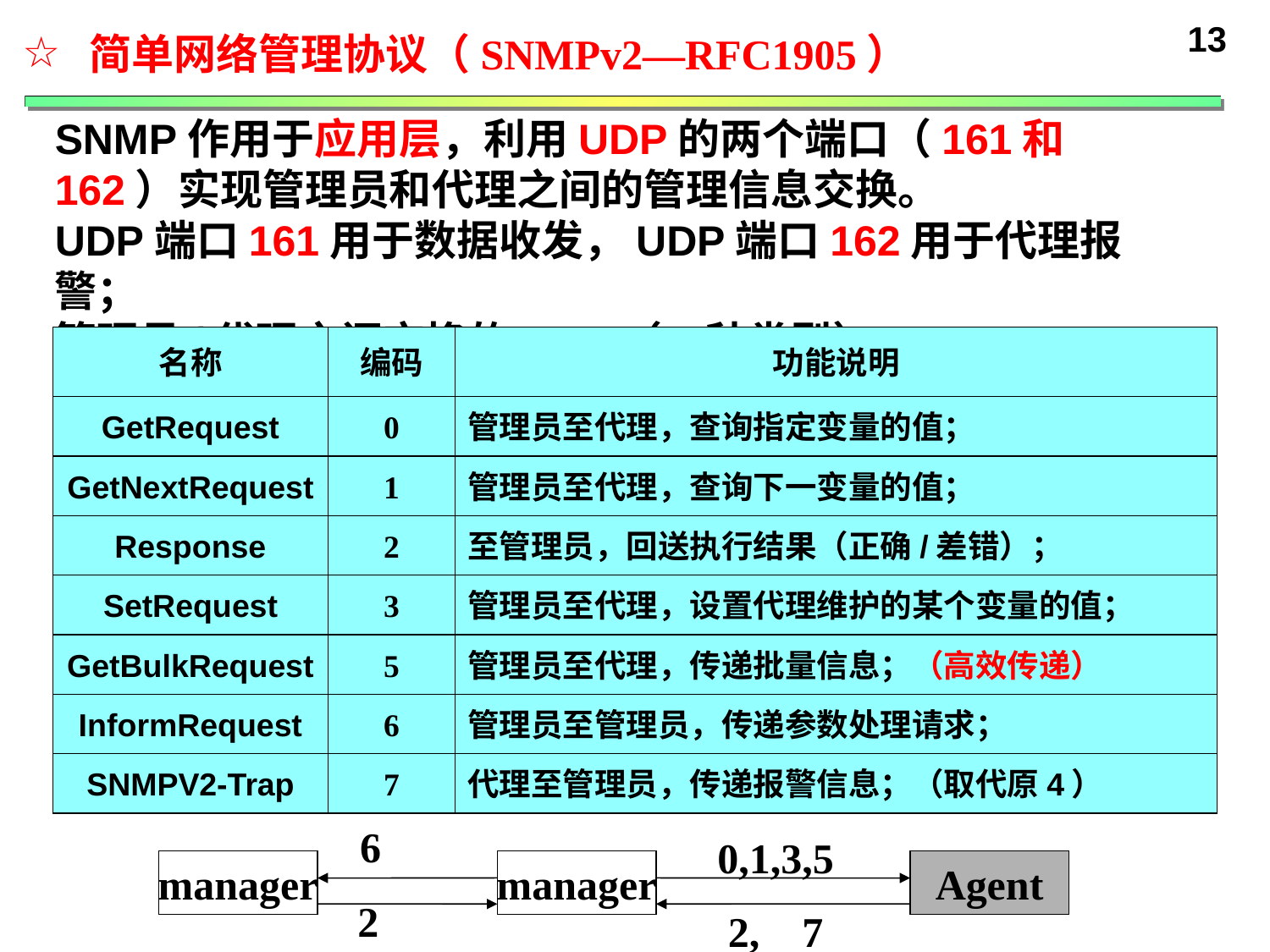

13
  简单网络管理协议（SNMPv2—RFC1905）

SNMP作用于应用层，利用UDP的两个端口（161和162）实现管理员和代理之间的管理信息交换。
UDP端口161用于数据收发，UDP端口162用于代理报警；
管理员/代理之间交换的PDU（7种类型）：
名称
编码
功能说明
GetRequest
0
管理员至代理，查询指定变量的值；
GetNextRequest
1
管理员至代理，查询下一变量的值；
Response
2
至管理员，回送执行结果（正确/差错）；
SetRequest
3
管理员至代理，设置代理维护的某个变量的值；
GetBulkRequest
5
管理员至代理，传递批量信息；（高效传递）
InformRequest
6
管理员至管理员，传递参数处理请求；
SNMPV2-Trap
7
代理至管理员，传递报警信息；（取代原4）
6
0,1,3,5
manager
manager
Agent

2
 2,    7